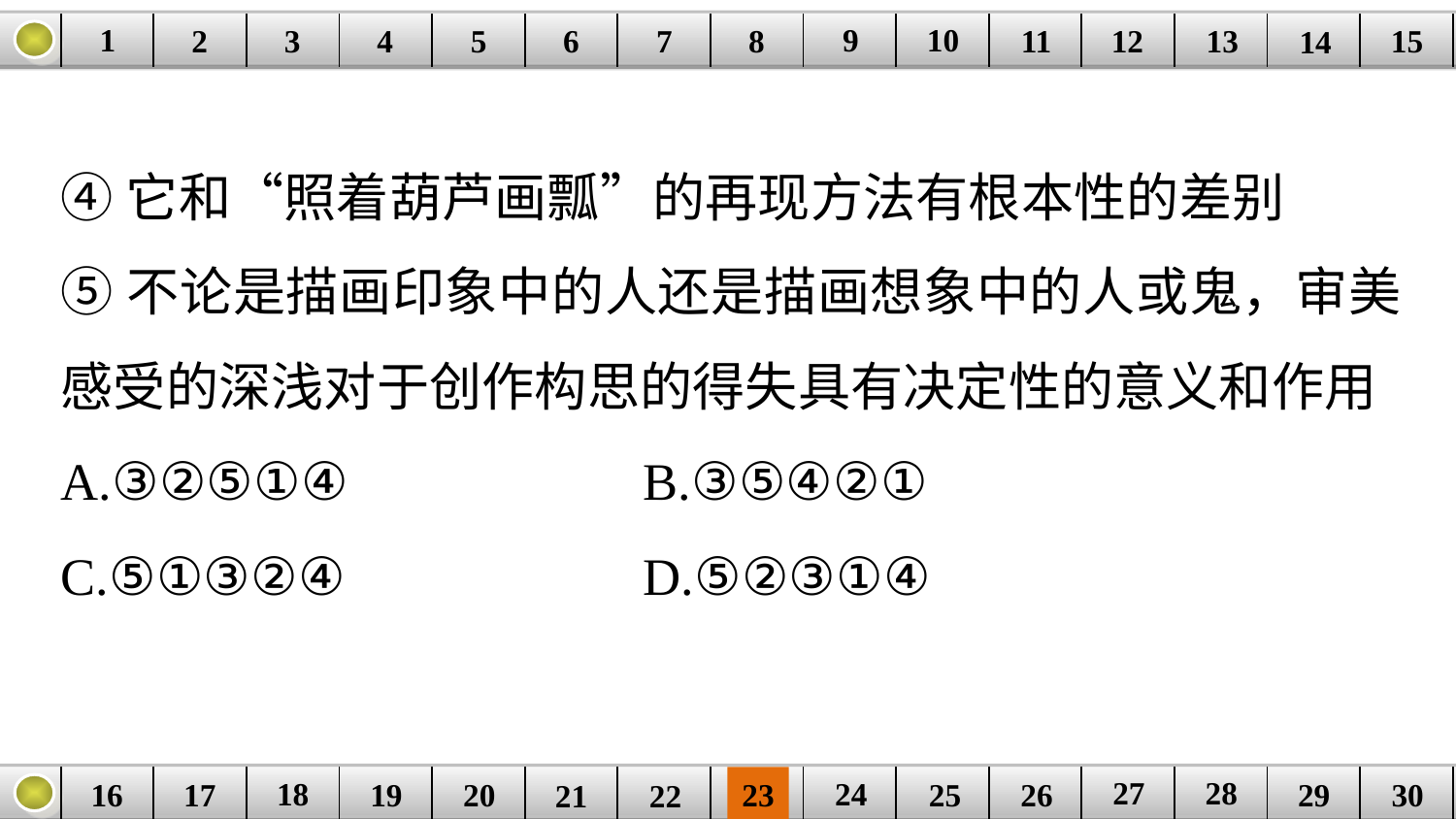

9
10
1
3
4
5
6
8
11
2
12
15
|  |  |  |  |  |  |  |  |  |  |  |  |  |  |  |
| --- | --- | --- | --- | --- | --- | --- | --- | --- | --- | --- | --- | --- | --- | --- |
7
13
14

④它和“照着葫芦画瓢”的再现方法有根本性的差别
⑤不论是描画印象中的人还是描画想象中的人或鬼，审美感受的深浅对于创作构思的得失具有决定性的意义和作用
A.③②⑤①④  		B.③⑤④②①
C.⑤①③②④  		D.⑤②③①④

27
28
18
24
16
25
26
30
|  |  |  |  |  |  |  |  |  |  |  |  |  |  |  |
| --- | --- | --- | --- | --- | --- | --- | --- | --- | --- | --- | --- | --- | --- | --- |
23
17
19
20
29
21
22